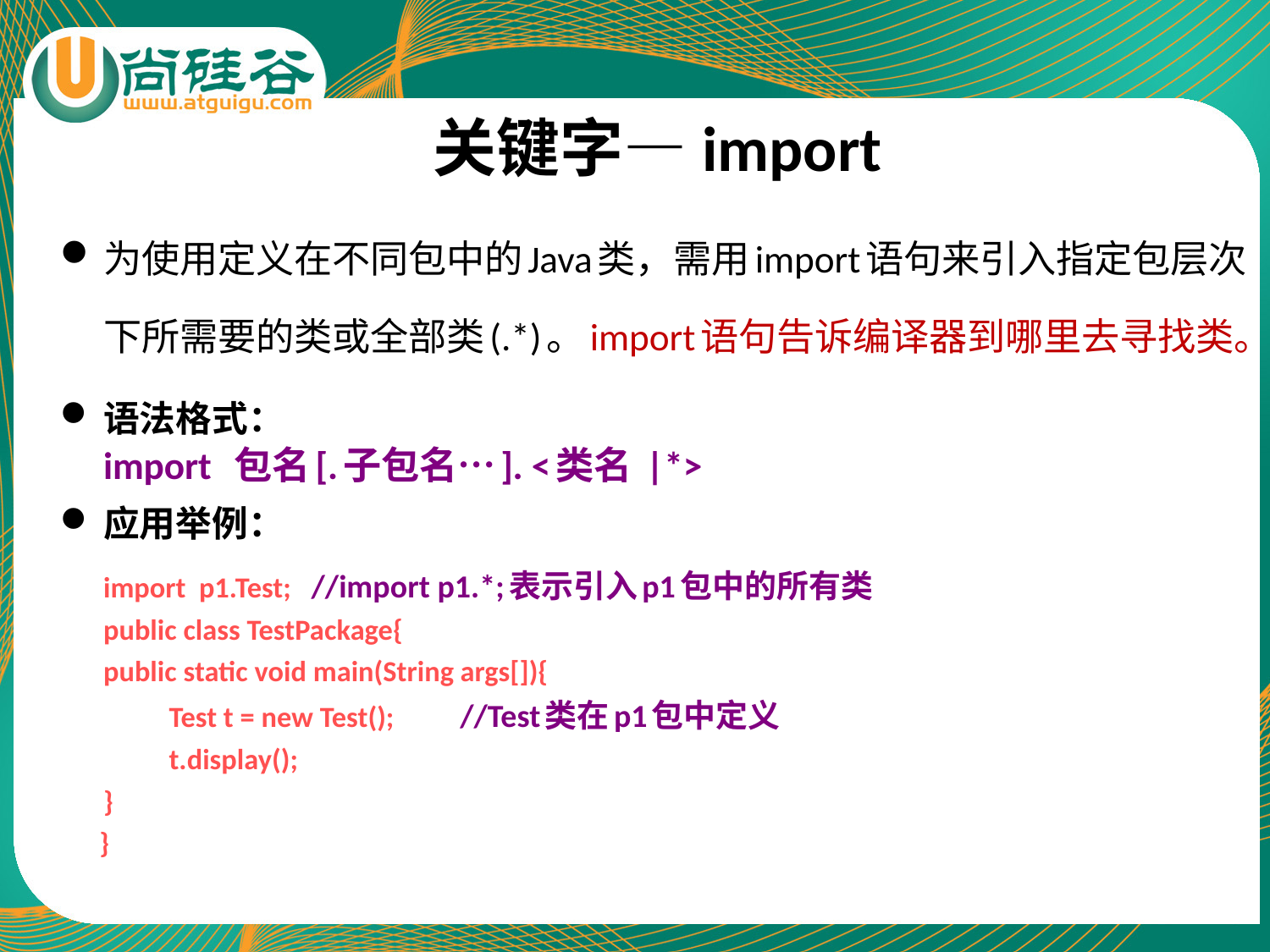

# 关键字—import
为使用定义在不同包中的Java类，需用import语句来引入指定包层次下所需要的类或全部类(.*)。import语句告诉编译器到哪里去寻找类。
语法格式：
	import  包名[.子包名…]. <类名 |*>
应用举例：
	import  p1.Test;   //import p1.*;表示引入p1包中的所有类
	public class TestPackage{
		public static void main(String args[]){
		          Test t = new Test();          //Test类在p1包中定义
		          t.display();
		}
      }